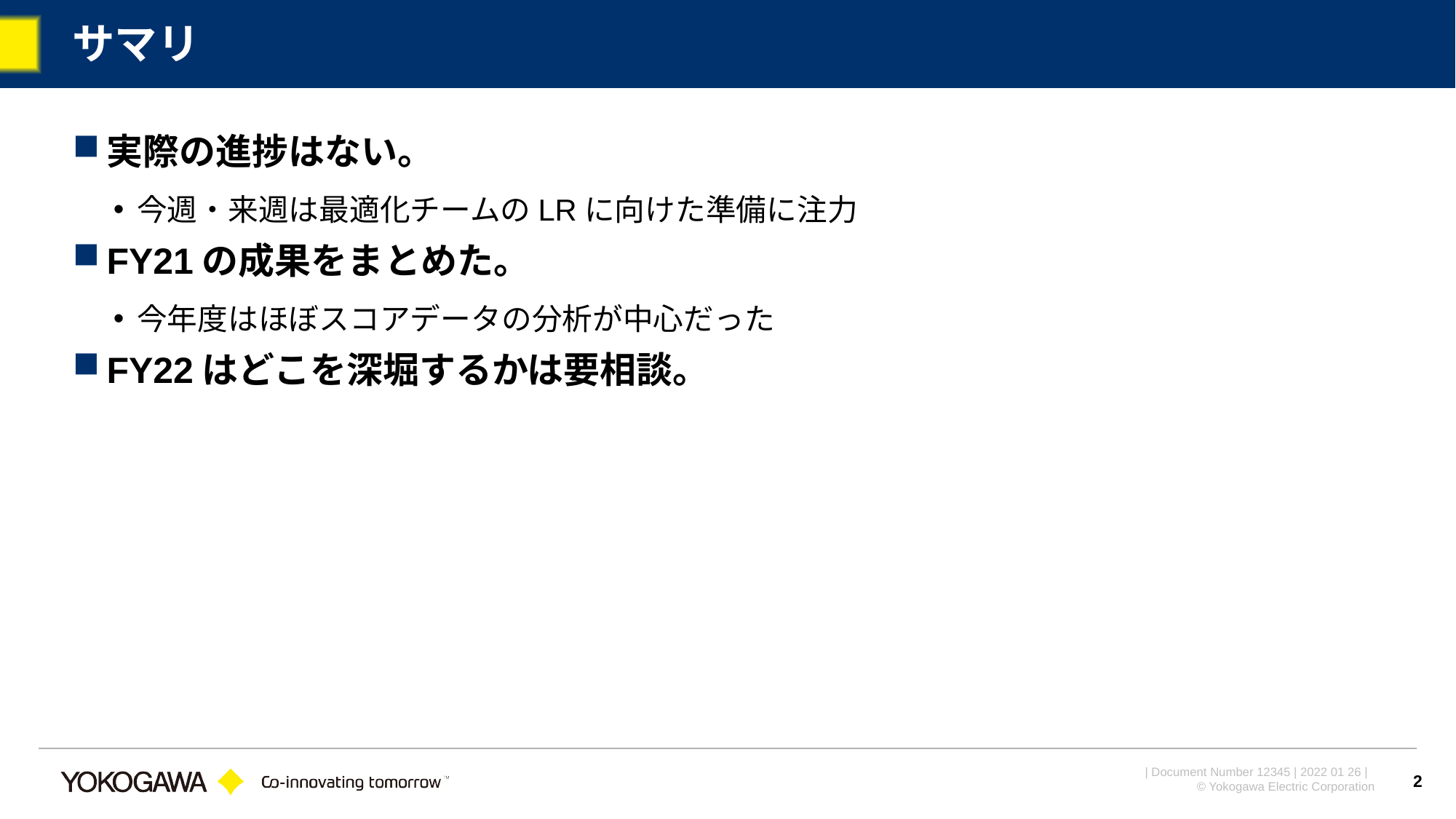

# サマリ
実際の進捗はない。
今週・来週は最適化チームのLRに向けた準備に注力
FY21の成果をまとめた。
今年度はほぼスコアデータの分析が中心だった
FY22はどこを深堀するかは要相談。
2